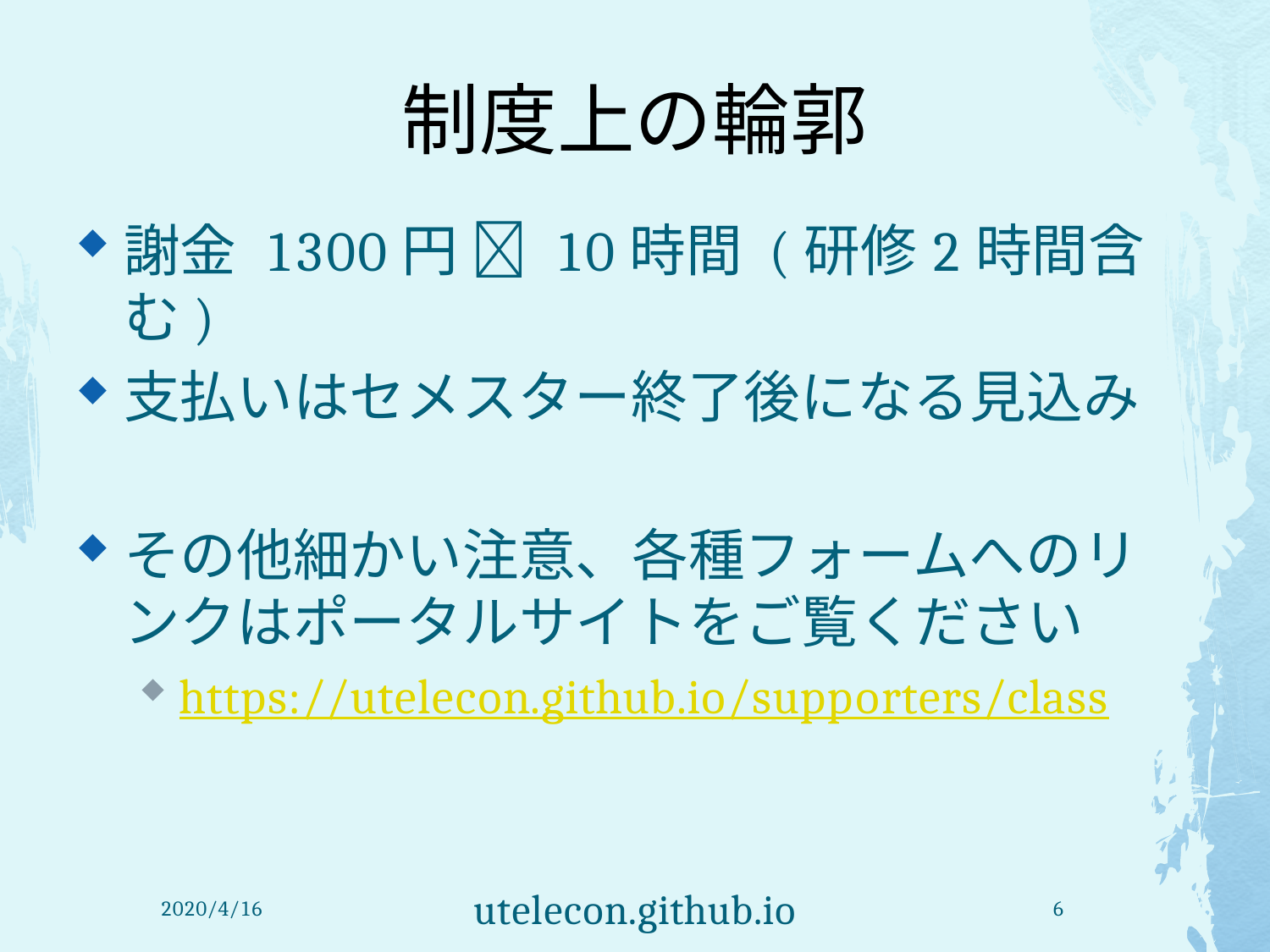

# 制度上の輪郭
謝金 1300円 × 10時間 (研修2時間含む)
支払いはセメスター終了後になる見込み

その他細かい注意、各種フォームへのリンクはポータルサイトをご覧ください
https://utelecon.github.io/supporters/class
2020/4/16
utelecon.github.io
6